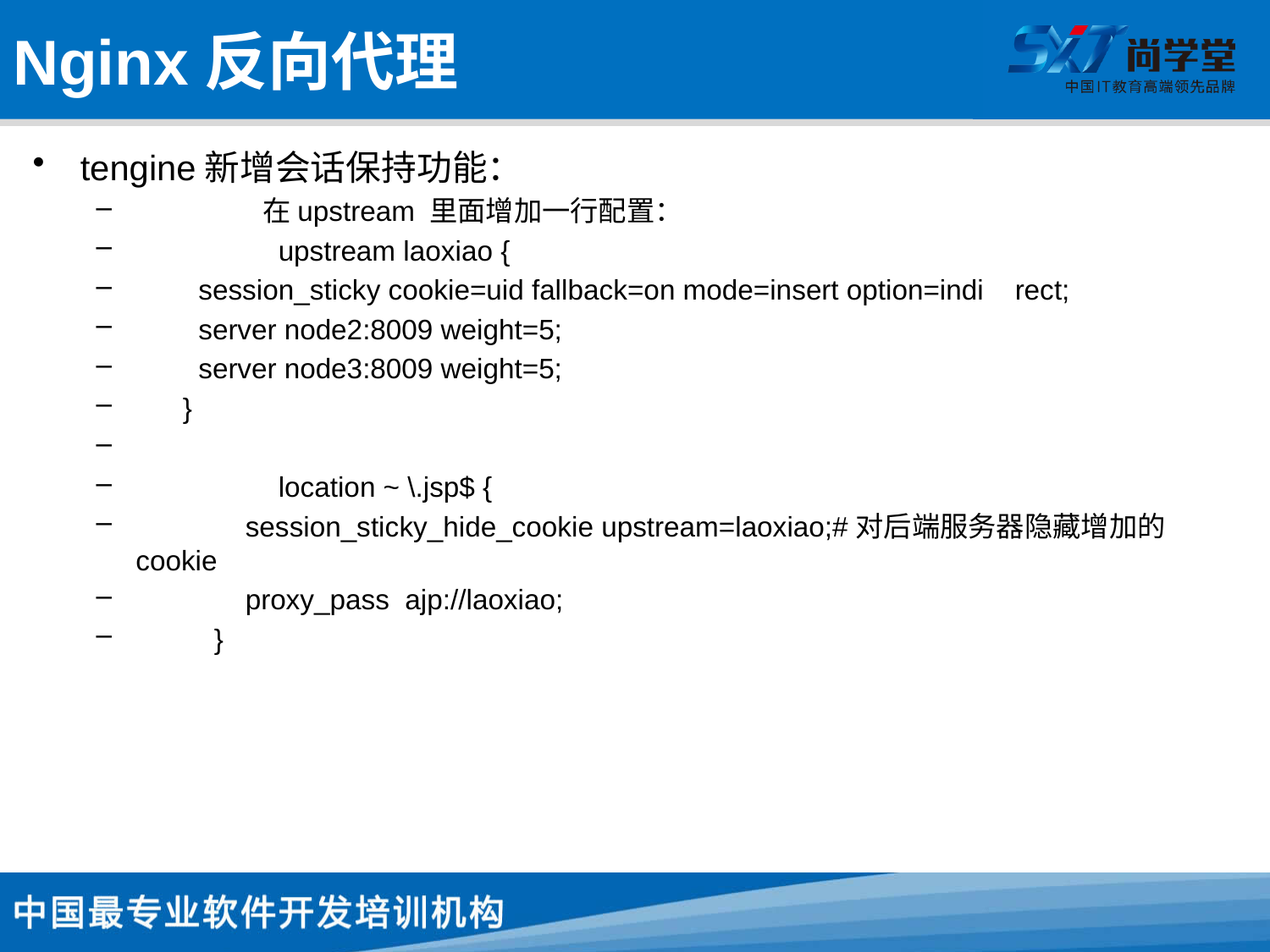

# Nginx反向代理
tengine新增会话保持功能：
	在upstream 里面增加一行配置：
	  upstream laoxiao {
        session_sticky cookie=uid fallback=on mode=insert option=indi    rect;
        server node2:8009 weight=5;
        server node3:8009 weight=5;
      }

	  location ~ \.jsp$ {
              session_sticky_hide_cookie upstream=laoxiao;#对后端服务器隐藏增加的cookie
              proxy_pass  ajp://laoxiao;
          }